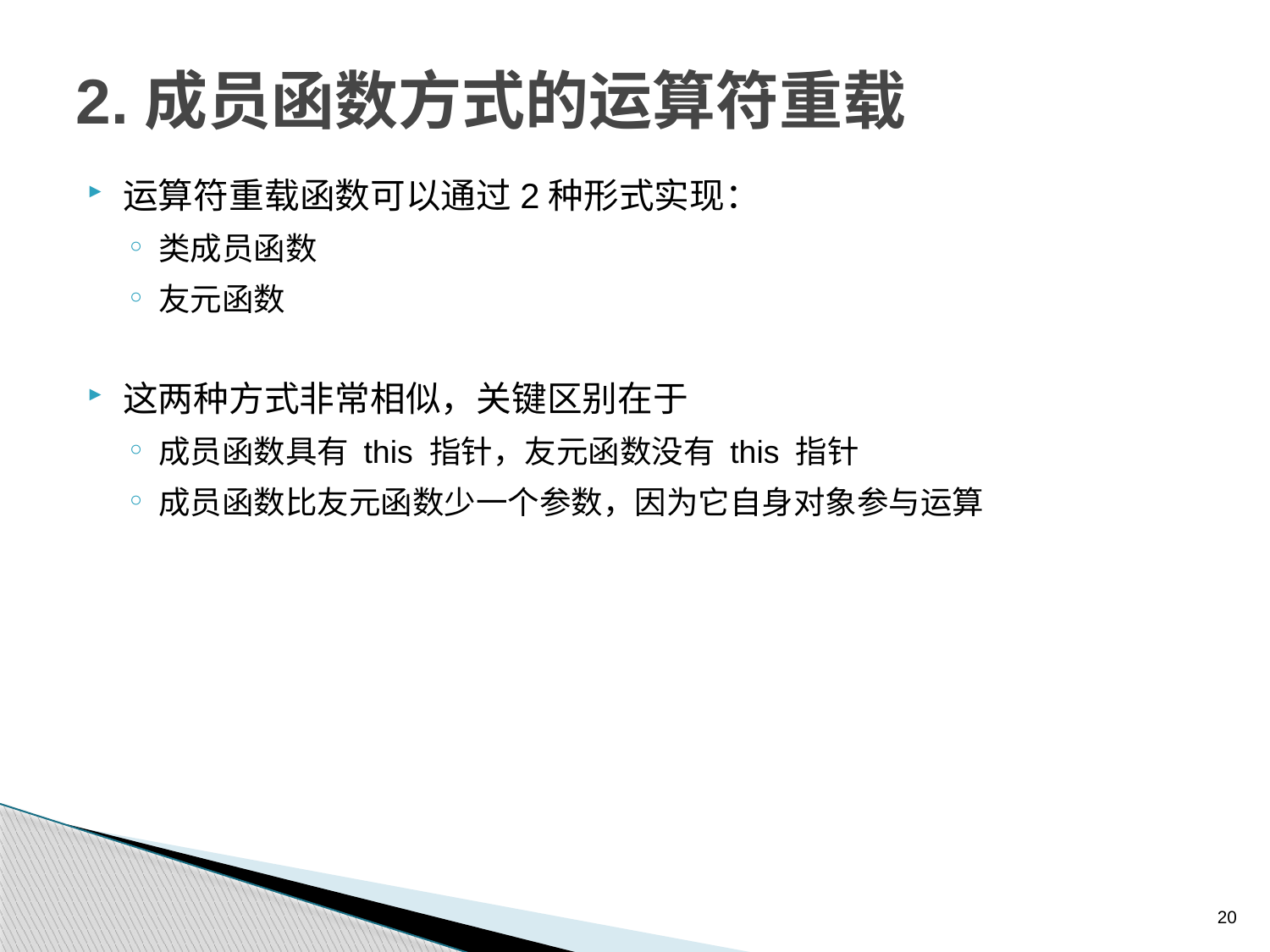

# 2.成员函数方式的运算符重载
运算符重载函数可以通过2种形式实现：
类成员函数
友元函数

这两种方式非常相似，关键区别在于
成员函数具有 this 指针，友元函数没有 this 指针
成员函数比友元函数少一个参数，因为它自身对象参与运算

20